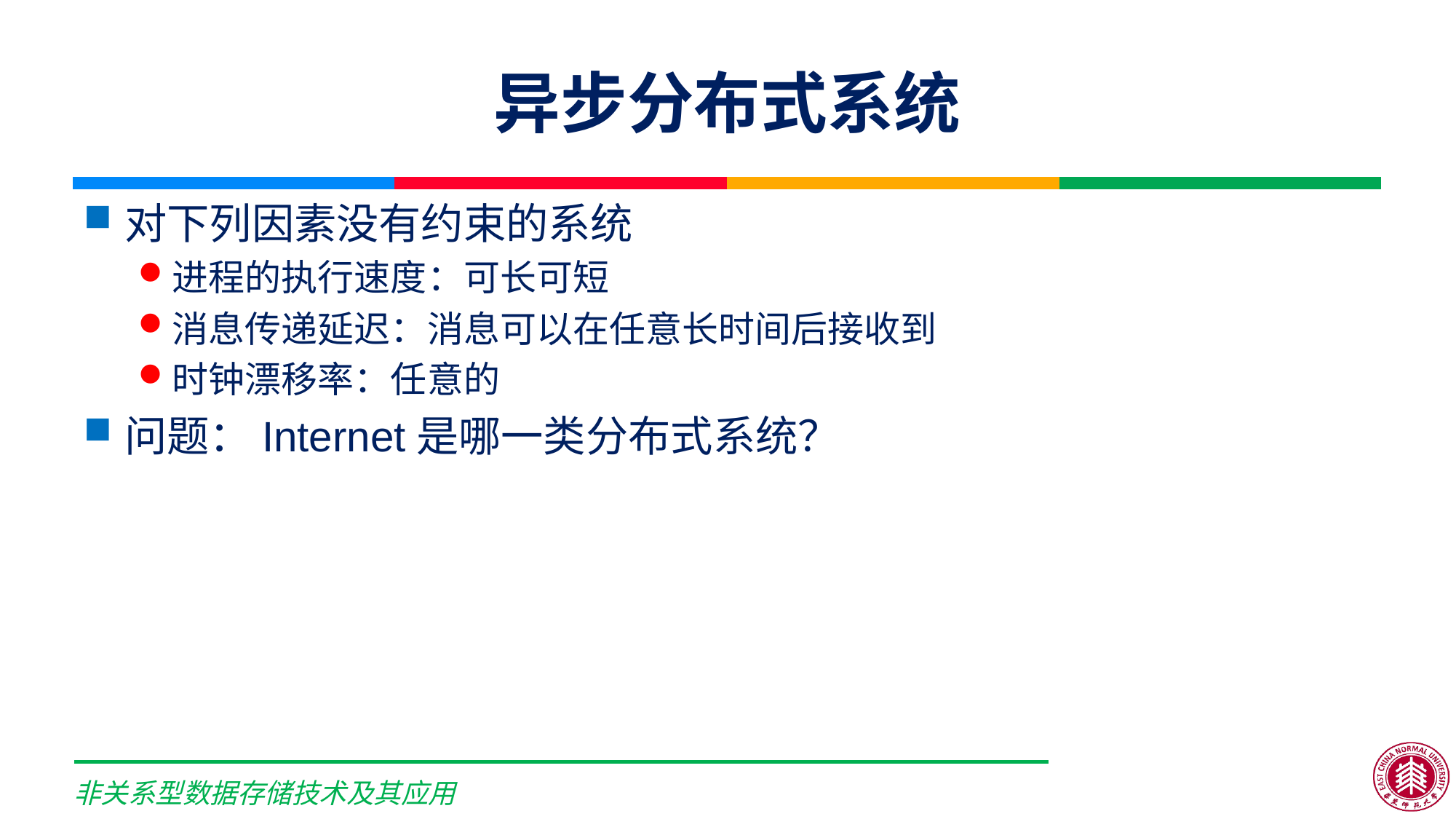

# 异步分布式系统
对下列因素没有约束的系统
进程的执行速度：可长可短
消息传递延迟：消息可以在任意长时间后接收到
时钟漂移率：任意的
问题：Internet是哪一类分布式系统？